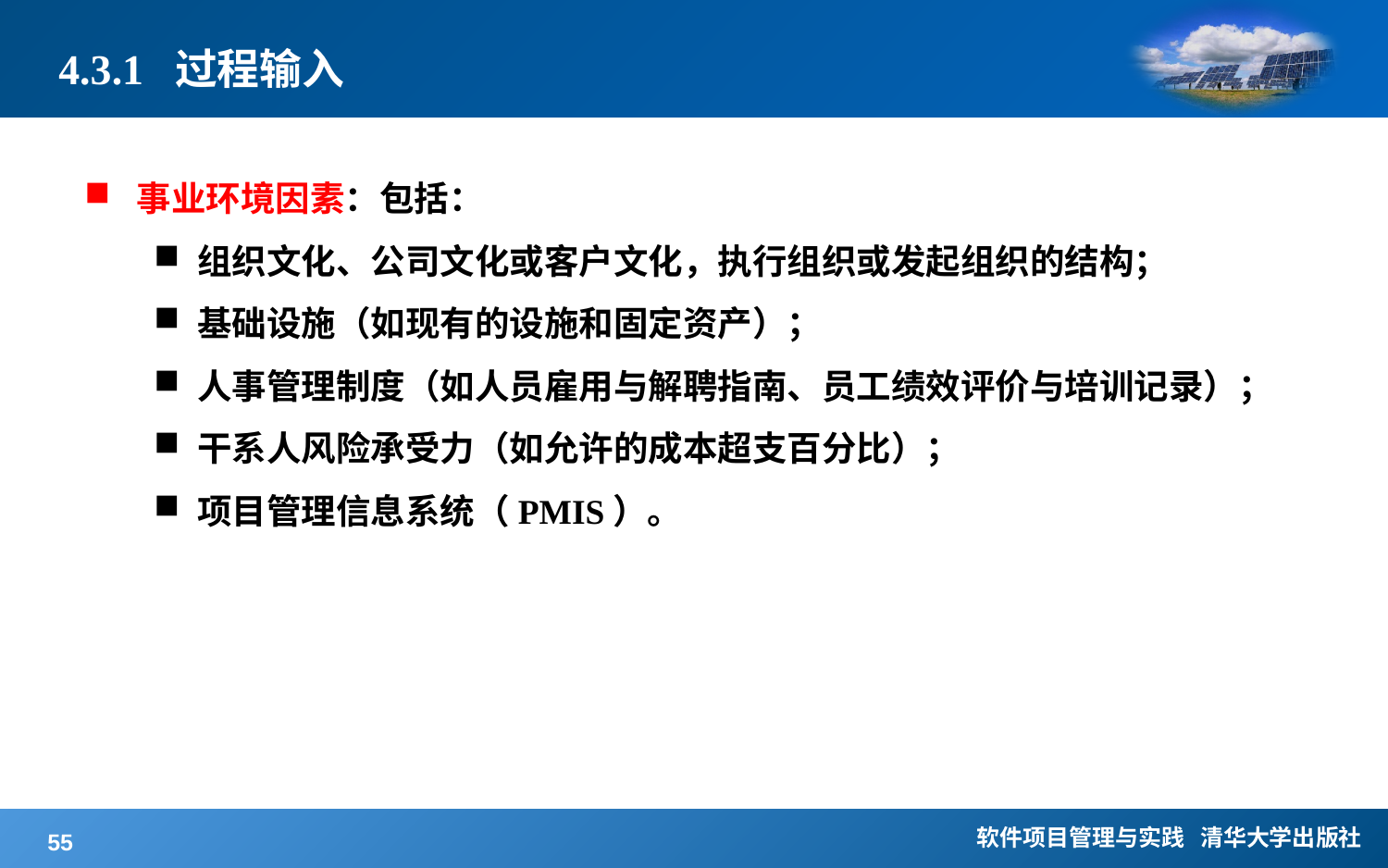

# 4.3.1  过程输入
事业环境因素：包括：
组织文化、公司文化或客户文化，执行组织或发起组织的结构；
基础设施（如现有的设施和固定资产）；
人事管理制度（如人员雇用与解聘指南、员工绩效评价与培训记录）；
干系人风险承受力（如允许的成本超支百分比）；
项目管理信息系统（PMIS）。